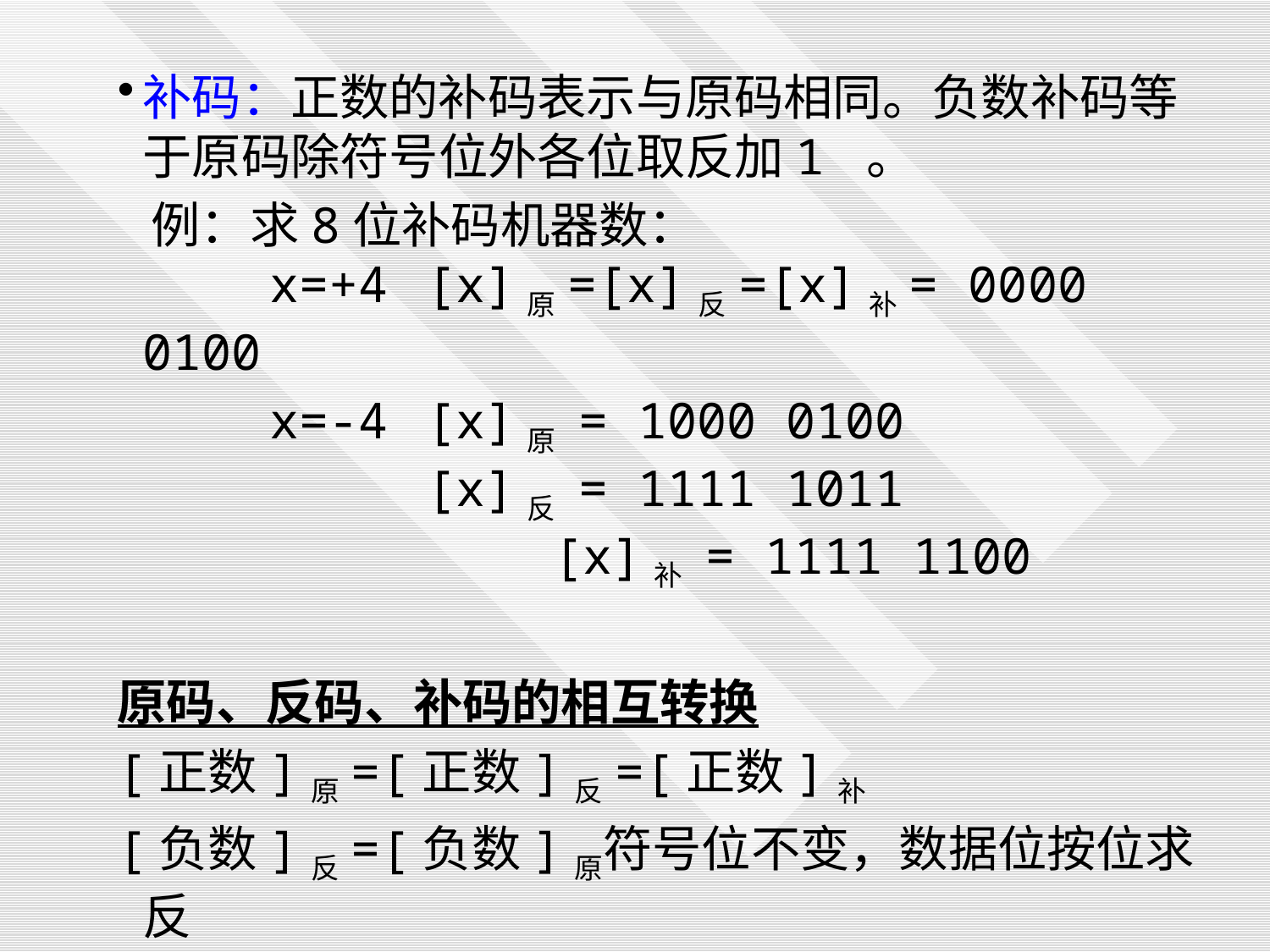

补码：正数的补码表示与原码相同。负数补码等于原码除符号位外各位取反加1 。
  例：求8位补码机器数：					x=+4	 [x]原=[x]反=[x]补= 0000 0100
		x=-4	 [x]原 = 1000 0100					 [x]反 = 1111 1011           			 [x]补 = 1111 1100

原码、反码、补码的相互转换
[正数]原=[正数]反=[正数]补
[负数]反=[负数]原符号位不变，数据位按位求反
[负数]补=[负数]反+1